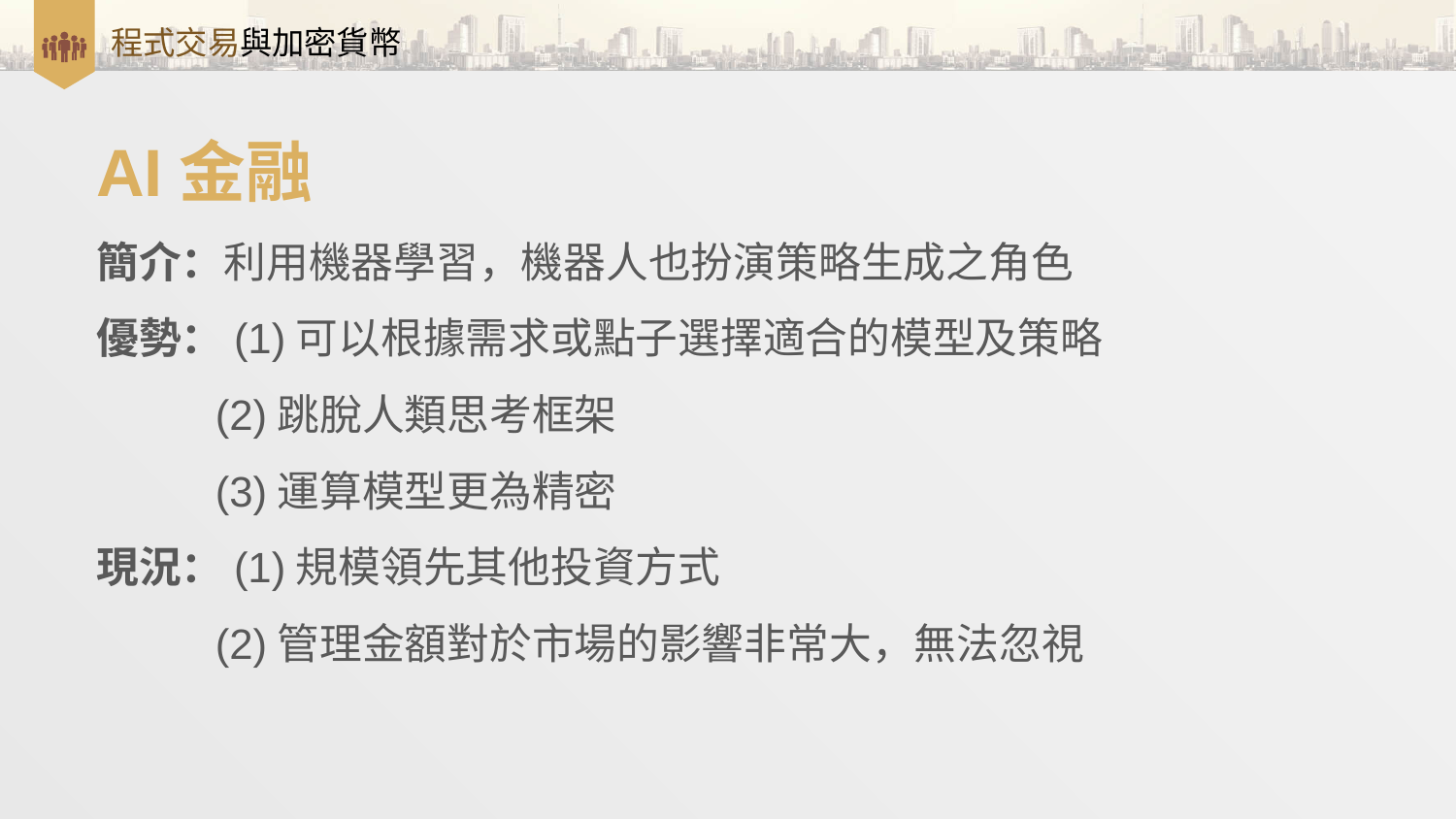

# 程式交易與加密貨幣

AI金融
簡介：利用機器學習，機器人也扮演策略生成之角色
優勢：(1)可以根據需求或點子選擇適合的模型及策略
          (2)跳脫人類思考框架
          (3)運算模型更為精密
現況：(1)規模領先其他投資方式
          (2)管理金額對於市場的影響非常大，無法忽視